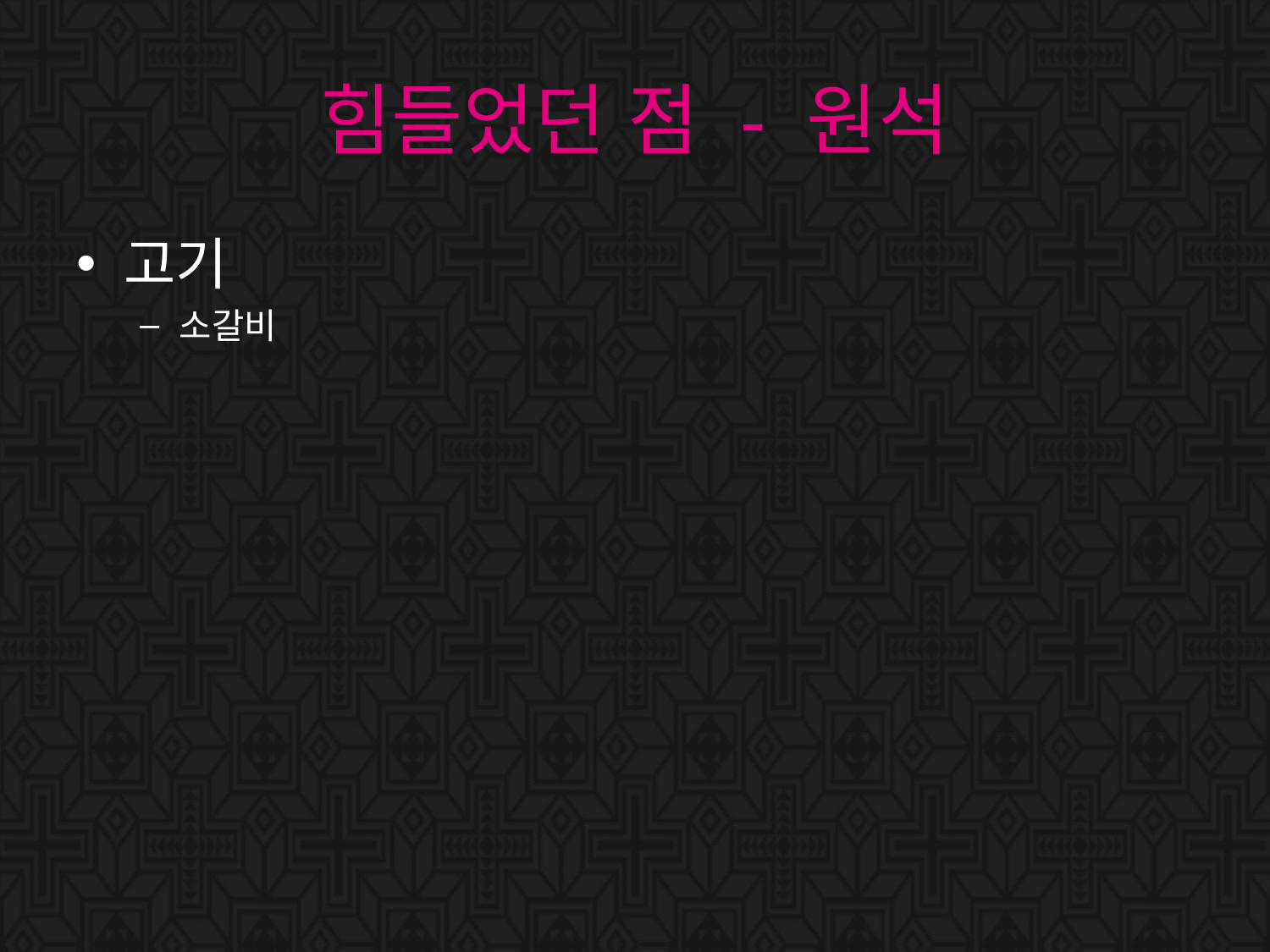

# 힘들었던 점 - 원석
고기
소갈비